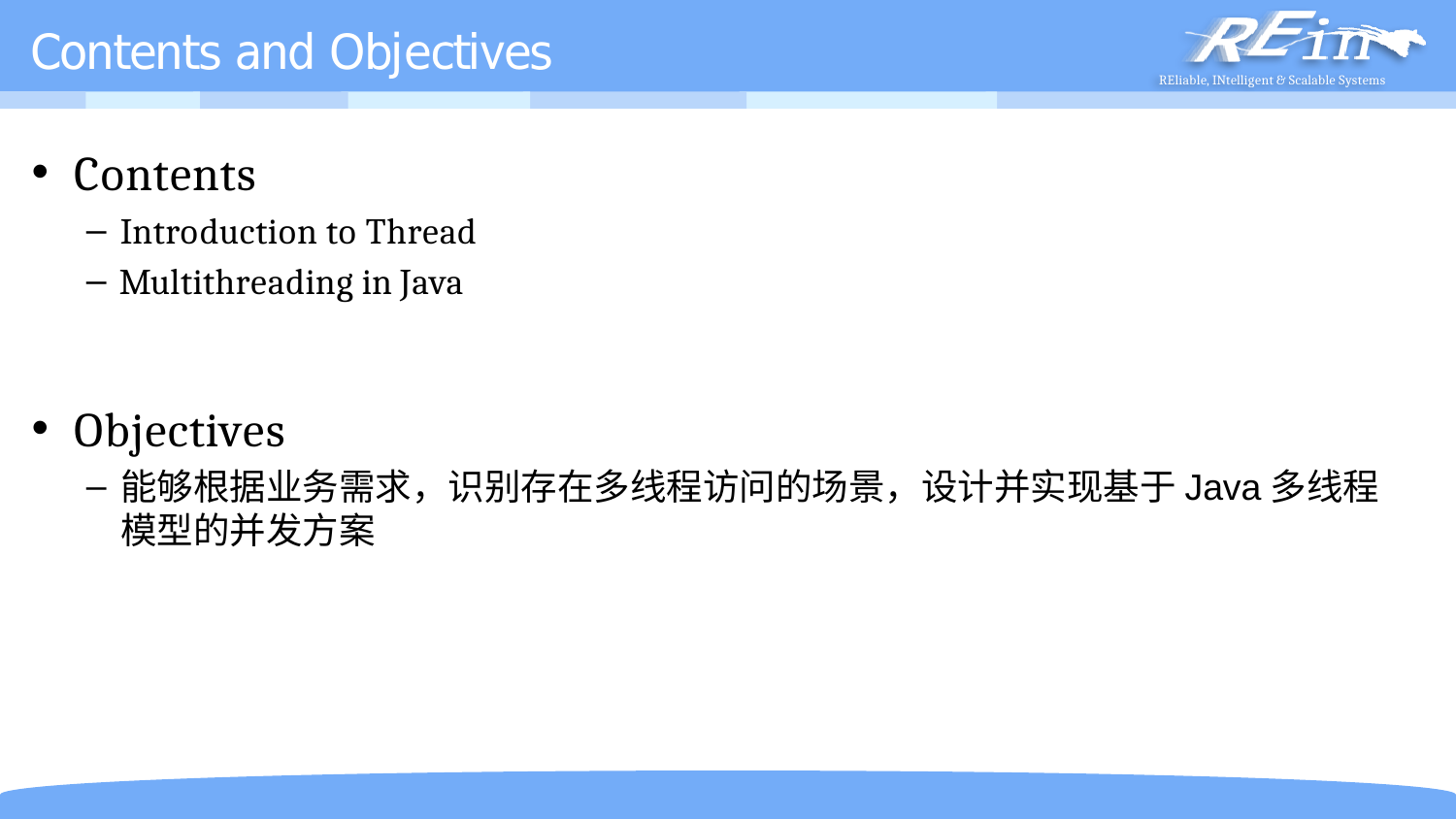

# Contents and Objectives
Contents
Introduction to Thread
Multithreading in Java

Objectives
能够根据业务需求，识别存在多线程访问的场景，设计并实现基于Java多线程模型的并发方案